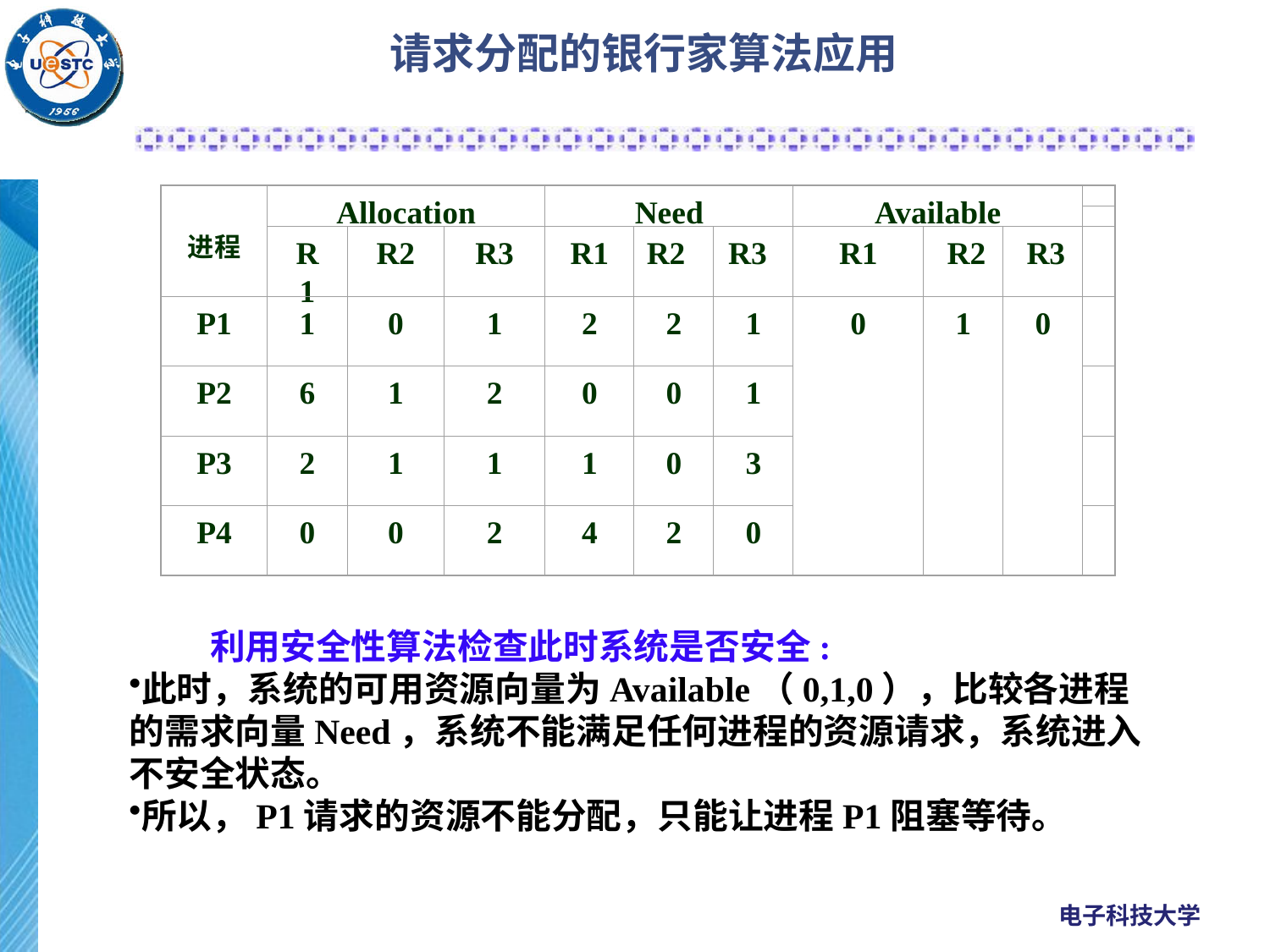

# 请求分配的银行家算法应用

进程

Allocation

Need

Available

R1

R2

R3

R1

R2

R3

R1

R2

R3

P1

1

0

1

2

2

1

0

1

0

P2

6

1

2

0

0

1

P3

2

1

1

1

0

3

P4

0

0

2

4

2

0

         利用安全性算法检查此时系统是否安全:
此时，系统的可用资源向量为Available（0,1,0），比较各进程的需求向量Need，系统不能满足任何进程的资源请求，系统进入不安全状态。
所以，P1请求的资源不能分配，只能让进程P1阻塞等待。